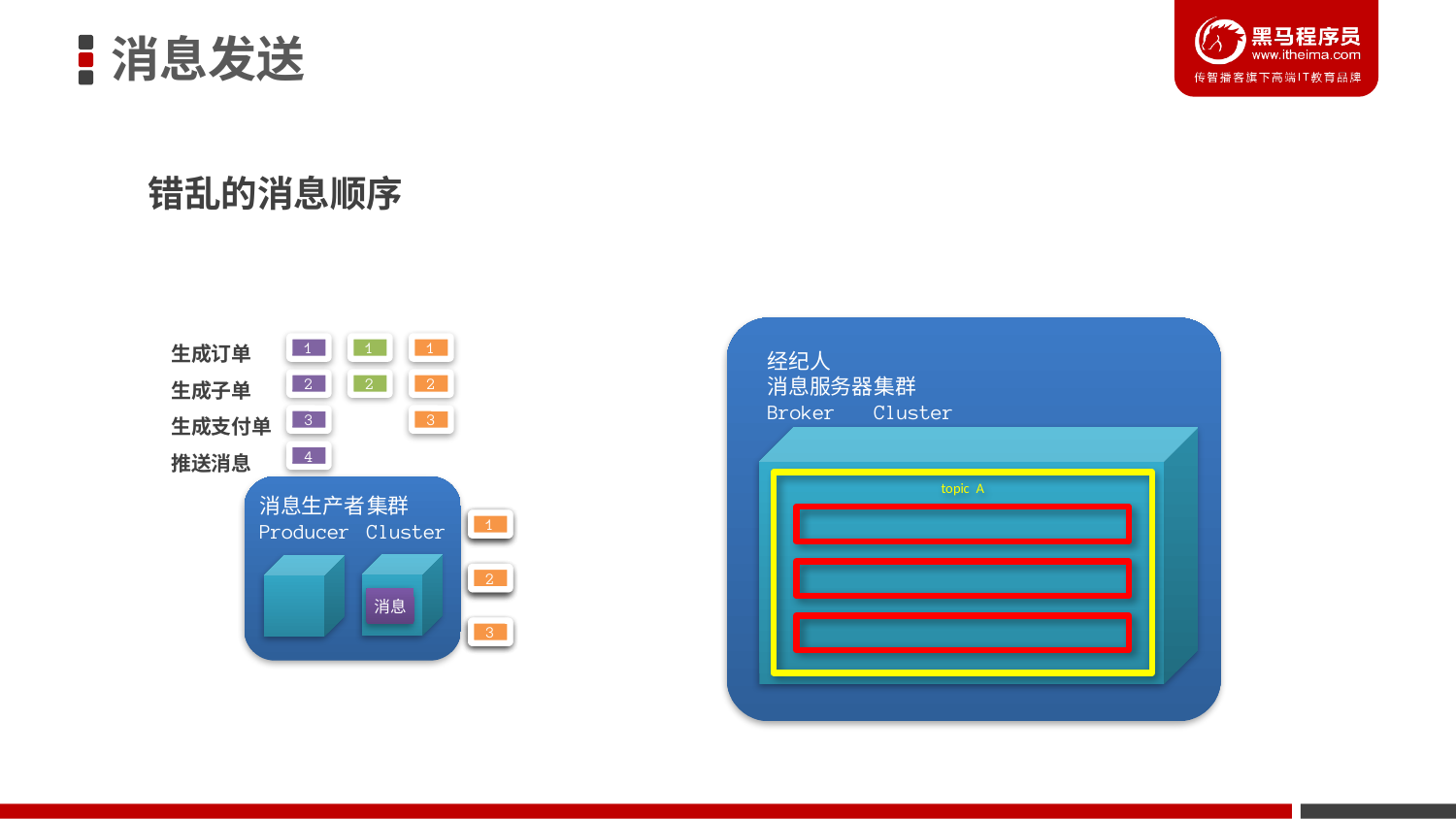

消息发送
错乱的消息顺序

经纪人
消息服务器
Broker
集群
Cluster

topic  A

生成订单
生成子单
生成支付单
推送消息
1
1
1
2
2
2
3
3
4

消息生产者
Producer
集群
Cluster

消息

4
1
1

1
2
2

2
3
3